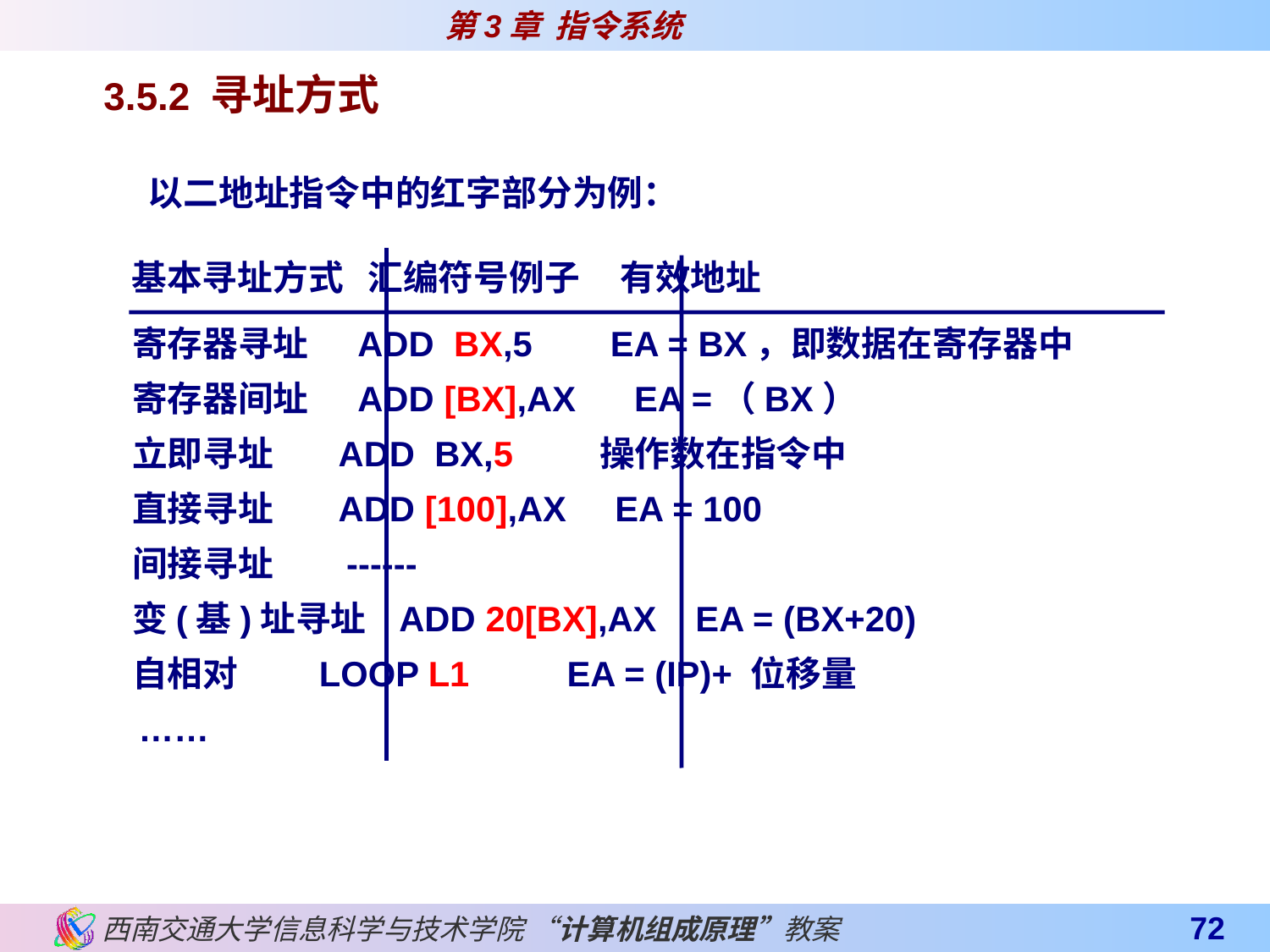

3.5.2 寻址方式
     以二地址指令中的红字部分为例：

   基本寻址方式   汇编符号例子     有效地址
   寄存器寻址     ADD  BX,5        EA = BX，即数据在寄存器中
   寄存器间址     ADD [BX],AX      EA =（BX）
   立即寻址       ADD  BX,5        操作数在指令中
   直接寻址       ADD [100],AX     EA = 100
   间接寻址        ------
   变(基)址寻址   ADD 20[BX],AX    EA = (BX+20)
   自相对         LOOP L1          EA = (IP)+ 位移量
    ……